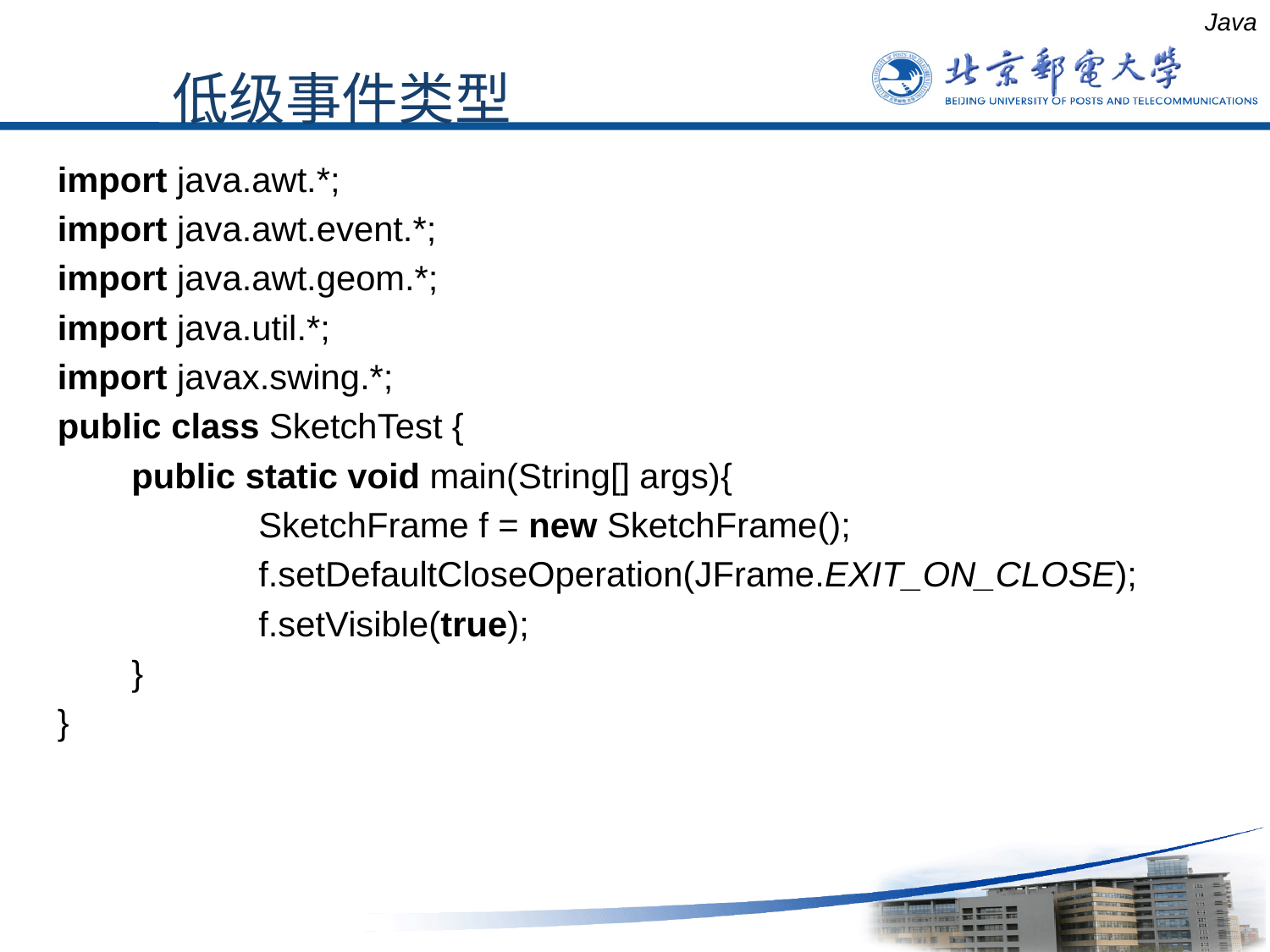

import java.awt.*;
import java.awt.event.*;
import java.awt.geom.*;
import java.util.*;
import javax.swing.*;
public class SketchTest {
	public static void main(String[] args){
		SketchFrame f = new SketchFrame();
		f.setDefaultCloseOperation(JFrame.EXIT_ON_CLOSE);
		f.setVisible(true);
	}
}

Java
低级事件类型